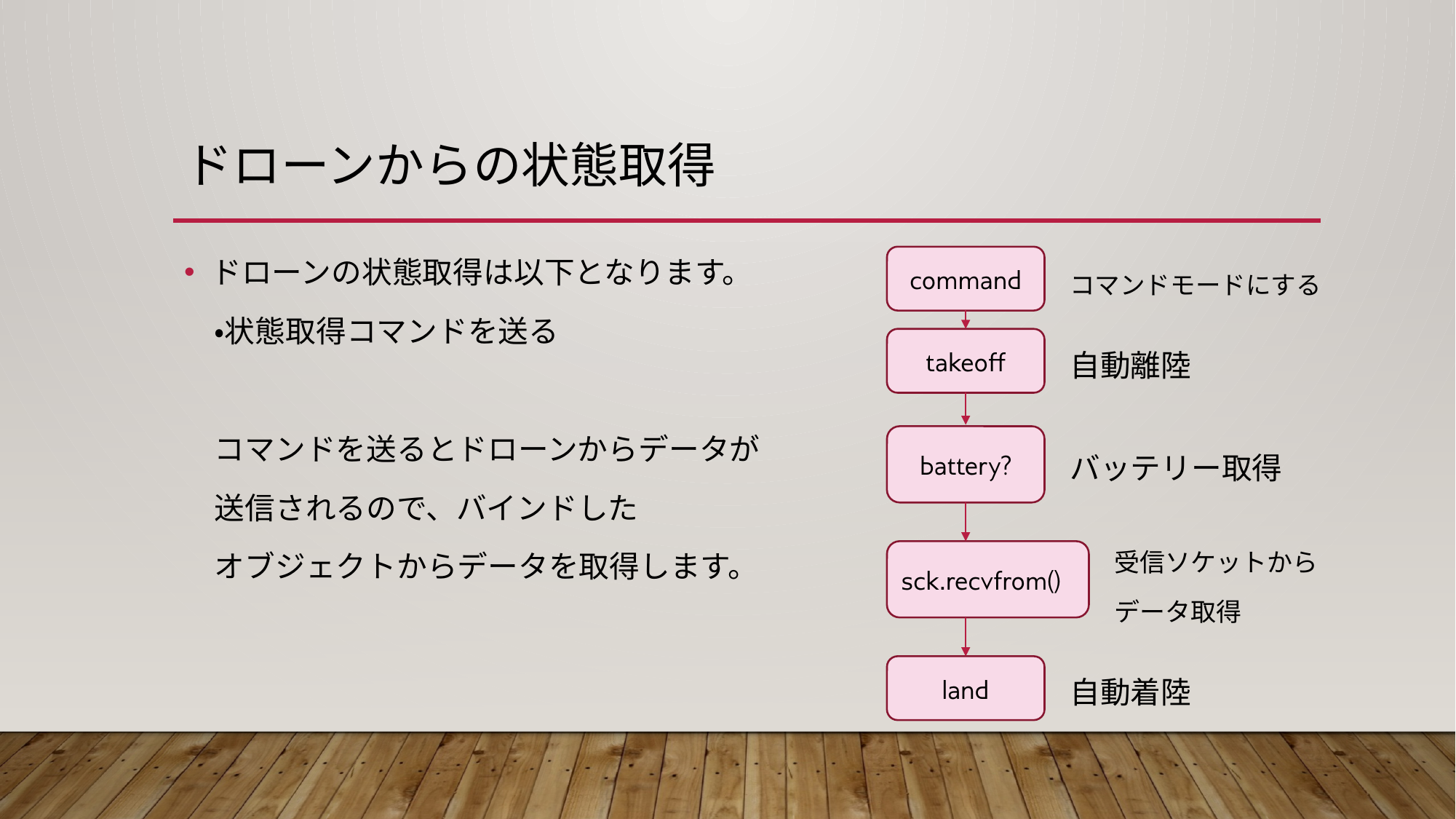

# ドローンからの状態取得
ドローンの状態取得は以下となります。
　・状態取得コマンドを送る

　コマンドを送るとドローンからデータが
　送信されるので、バインドした
　オブジェクトからデータを取得します。
command
コマンドモードにする
takeoff
自動離陸
battery?
バッテリー取得
受信ソケットから
データ取得
sck.recvfrom()
land
自動着陸